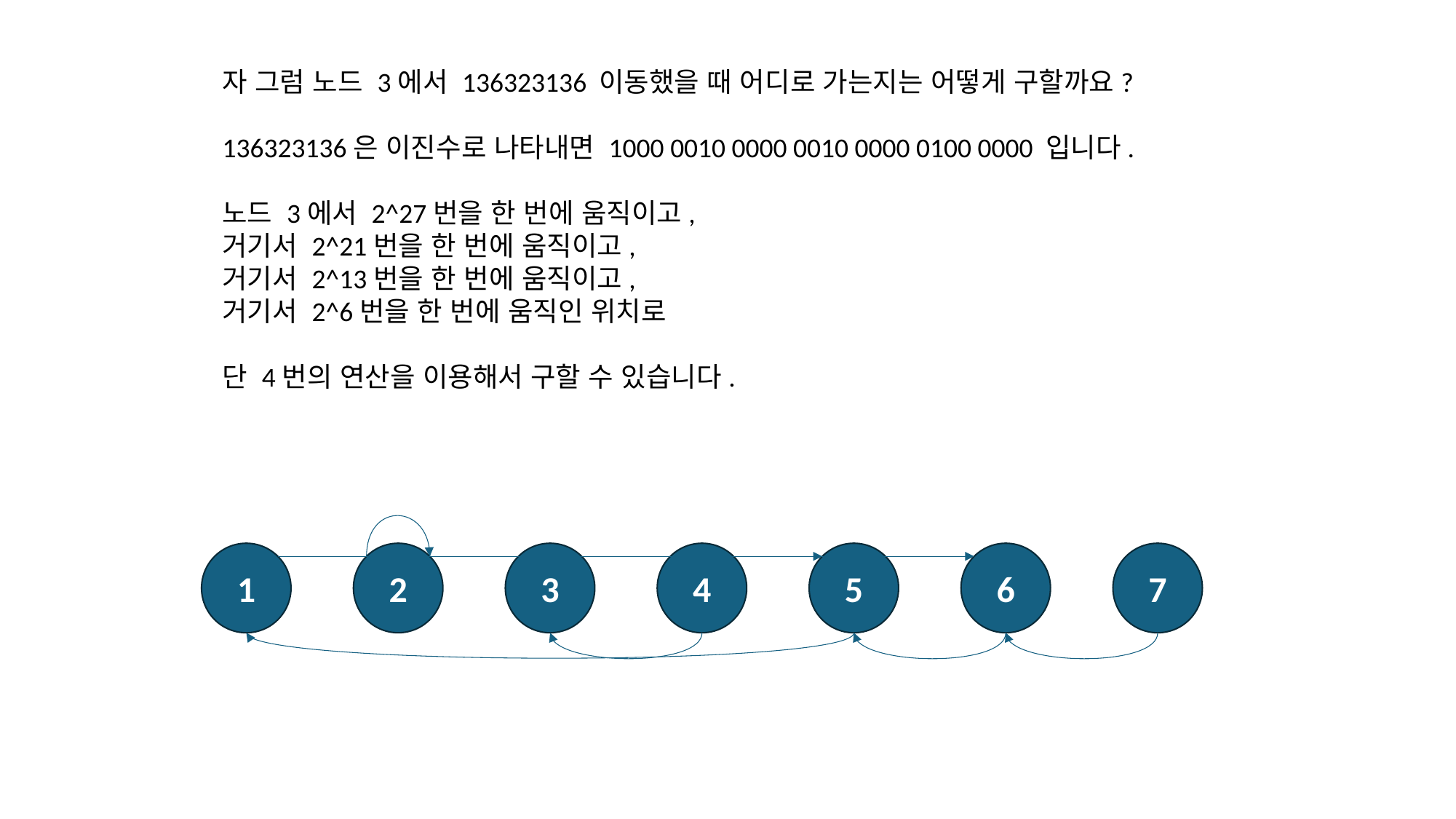

자 그럼 노드 3에서 136323136 이동했을 때 어디로 가는지는 어떻게 구할까요?

136323136은 이진수로 나타내면 1000 0010 0000 0010 0000 0100 0000 입니다.

노드 3에서 2^27번을 한 번에 움직이고,
거기서 2^21번을 한 번에 움직이고,
거기서 2^13번을 한 번에 움직이고,
거기서 2^6번을 한 번에 움직인 위치로

단 4번의 연산을 이용해서 구할 수 있습니다.
1
2
3
4
5
6
7